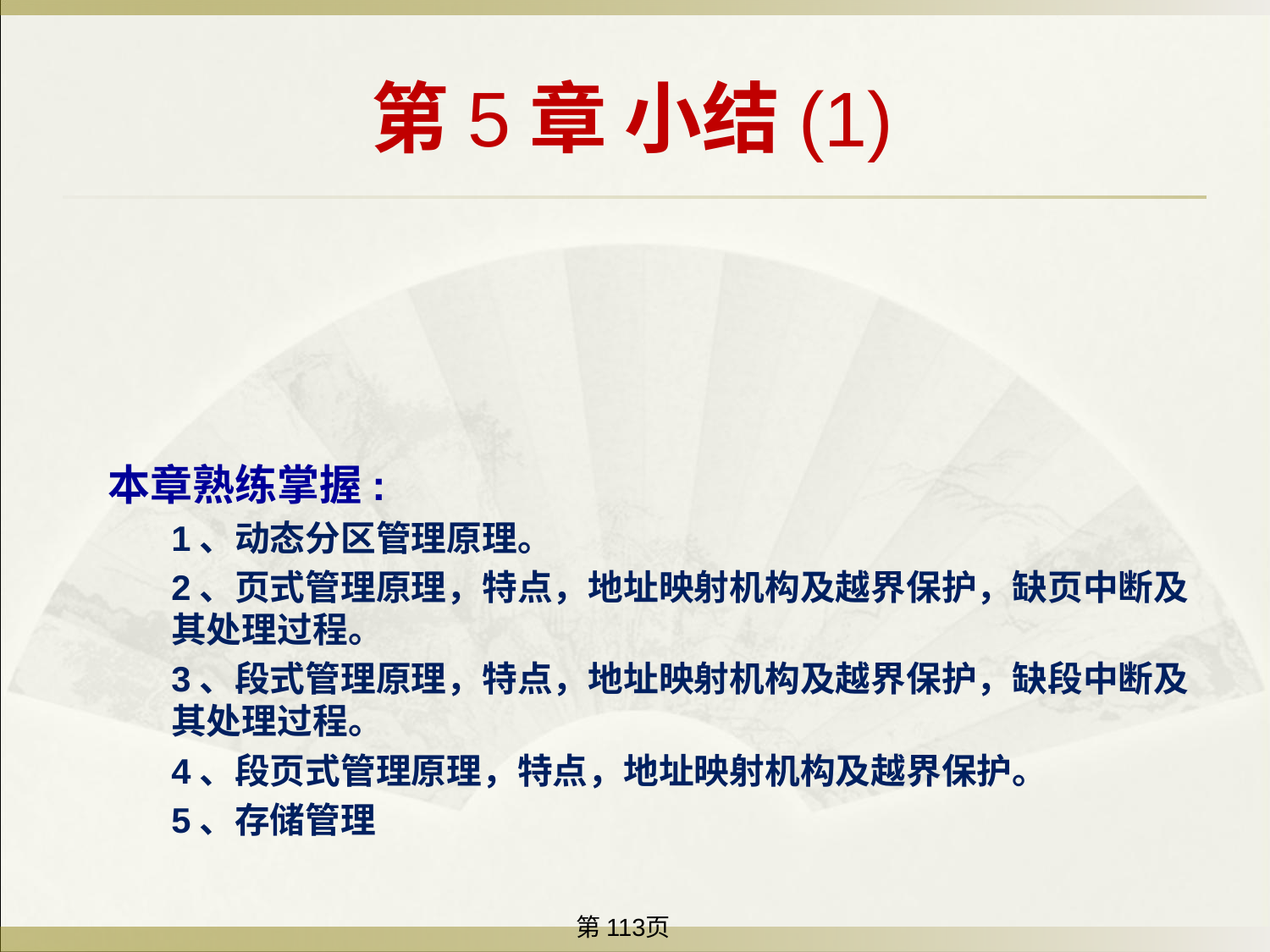

第5章 小结(1)
本章熟练掌握:
1、动态分区管理原理。
2、页式管理原理，特点，地址映射机构及越界保护，缺页中断及其处理过程。
3、段式管理原理，特点，地址映射机构及越界保护，缺段中断及其处理过程。
4、段页式管理原理，特点，地址映射机构及越界保护。
5、存储管理